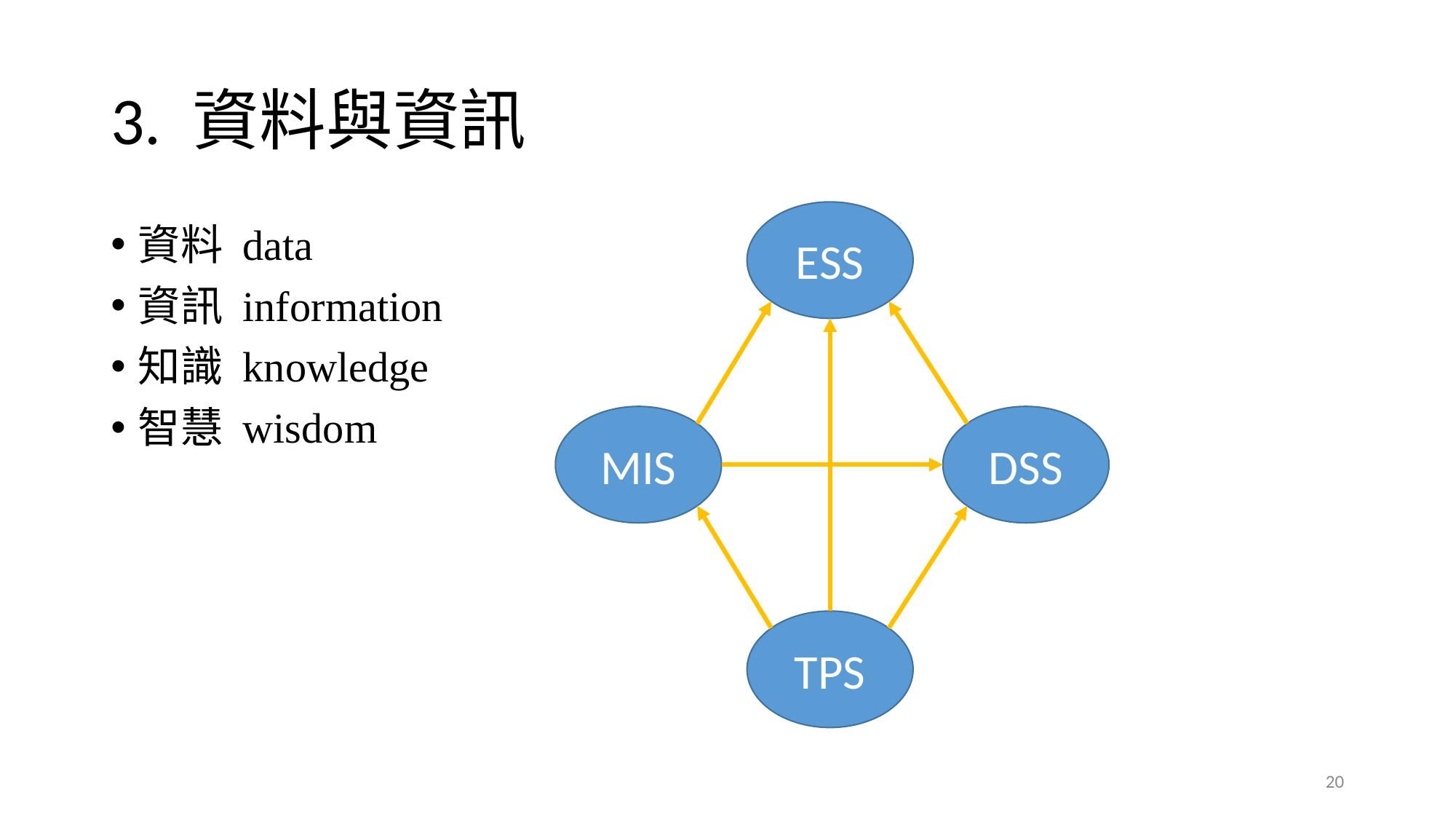

# 3. 資料與資訊
ESS
資料 data
資訊 information
知識 knowledge
智慧 wisdom
MIS
DSS
TPS
20